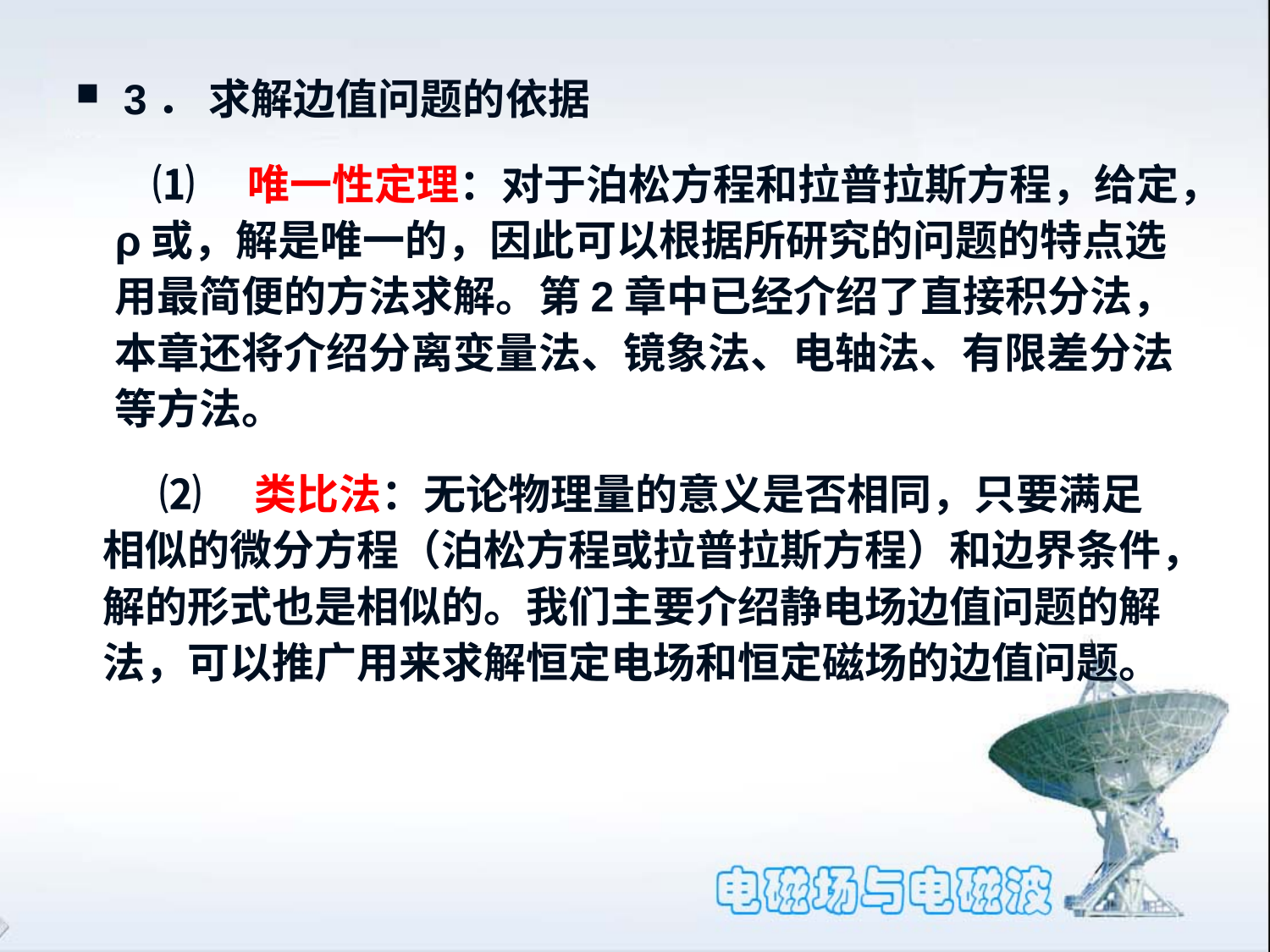

3． 求解边值问题的依据
         ⑴　唯一性定理：对于泊松方程和拉普拉斯方程，给定，ρ或，解是唯一的，因此可以根据所研究的问题的特点选用最简便的方法求解。第2章中已经介绍了直接积分法，本章还将介绍分离变量法、镜象法、电轴法、有限差分法等方法。
      ⑵　类比法：无论物理量的意义是否相同，只要满足相似的微分方程（泊松方程或拉普拉斯方程）和边界条件，解的形式也是相似的。我们主要介绍静电场边值问题的解法，可以推广用来求解恒定电场和恒定磁场的边值问题。